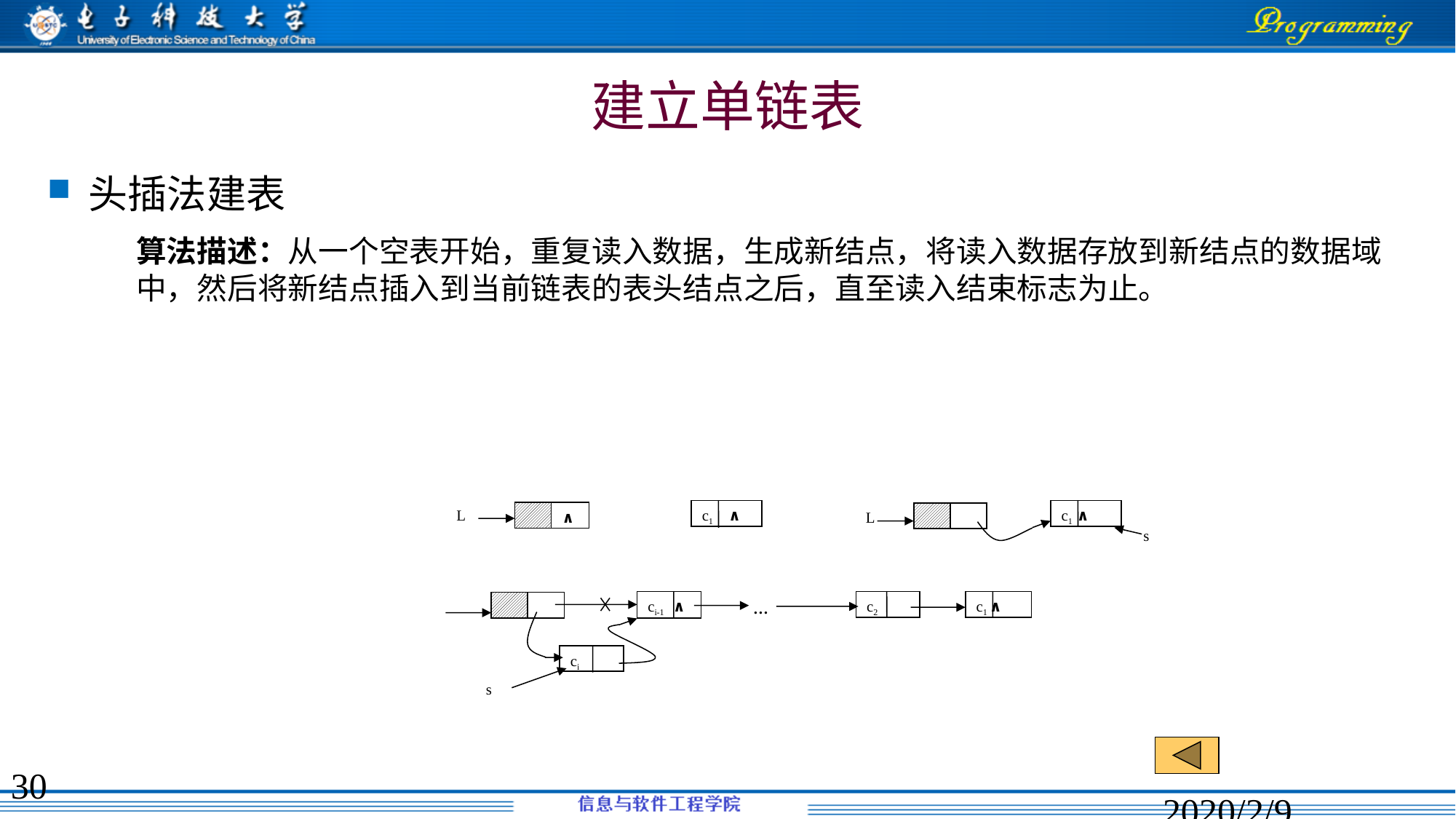

# 建立单链表
头插法建表
	算法描述：从一个空表开始，重复读入数据，生成新结点，将读入数据存放到新结点的数据域中，然后将新结点插入到当前链表的表头结点之后，直至读入结束标志为止。
L

∧

c1       ∧

c1  ∧

L

s

ci-1    ∧

c2

c1 ∧

…

ci

s

30
2020/2/9